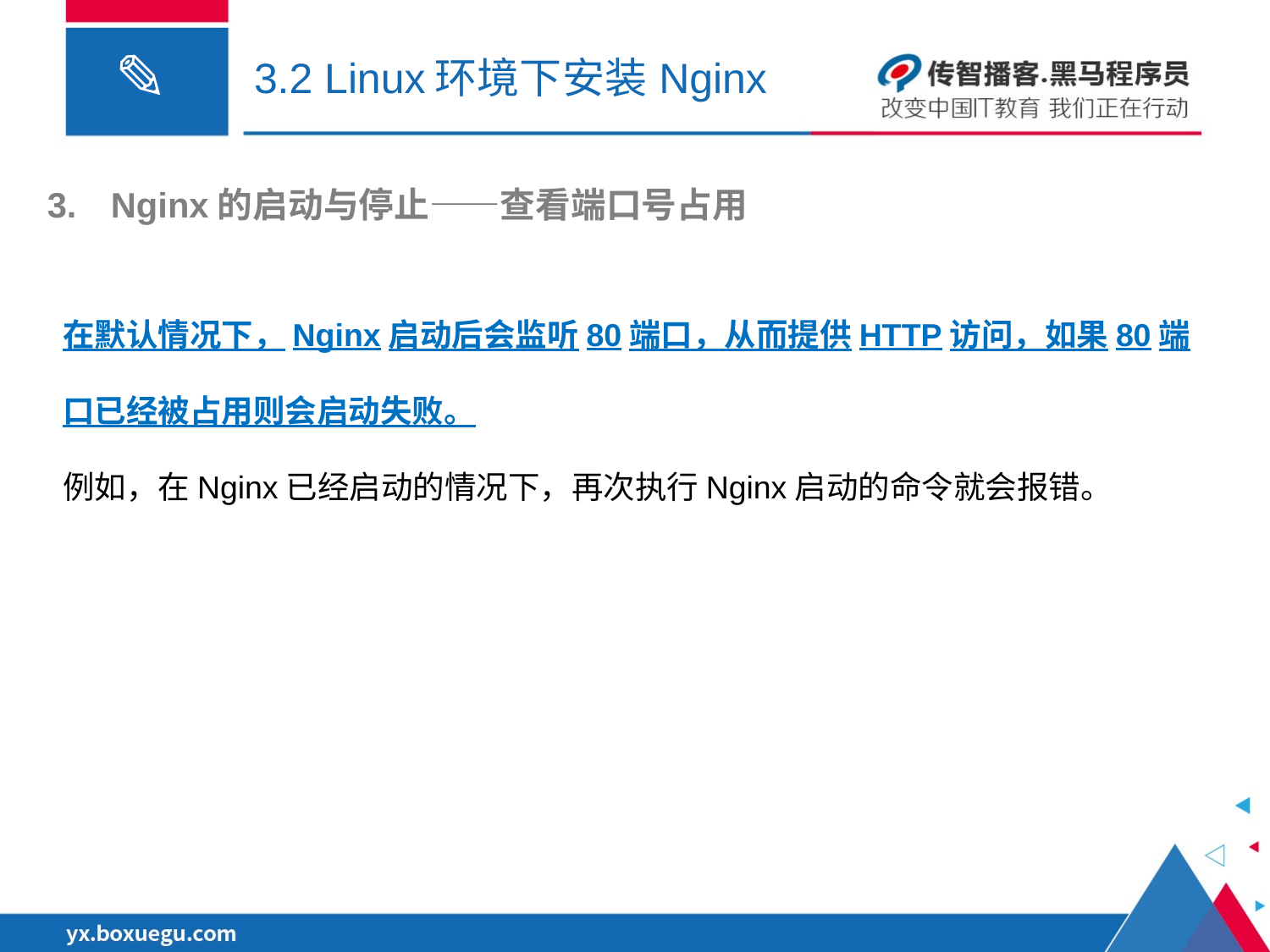

# 3.2 Linux环境下安装Nginx
Nginx的启动与停止——查看端口号占用
在默认情况下，Nginx启动后会监听80端口，从而提供HTTP访问，如果80端口已经被占用则会启动失败。
例如，在Nginx已经启动的情况下，再次执行Nginx启动的命令就会报错。